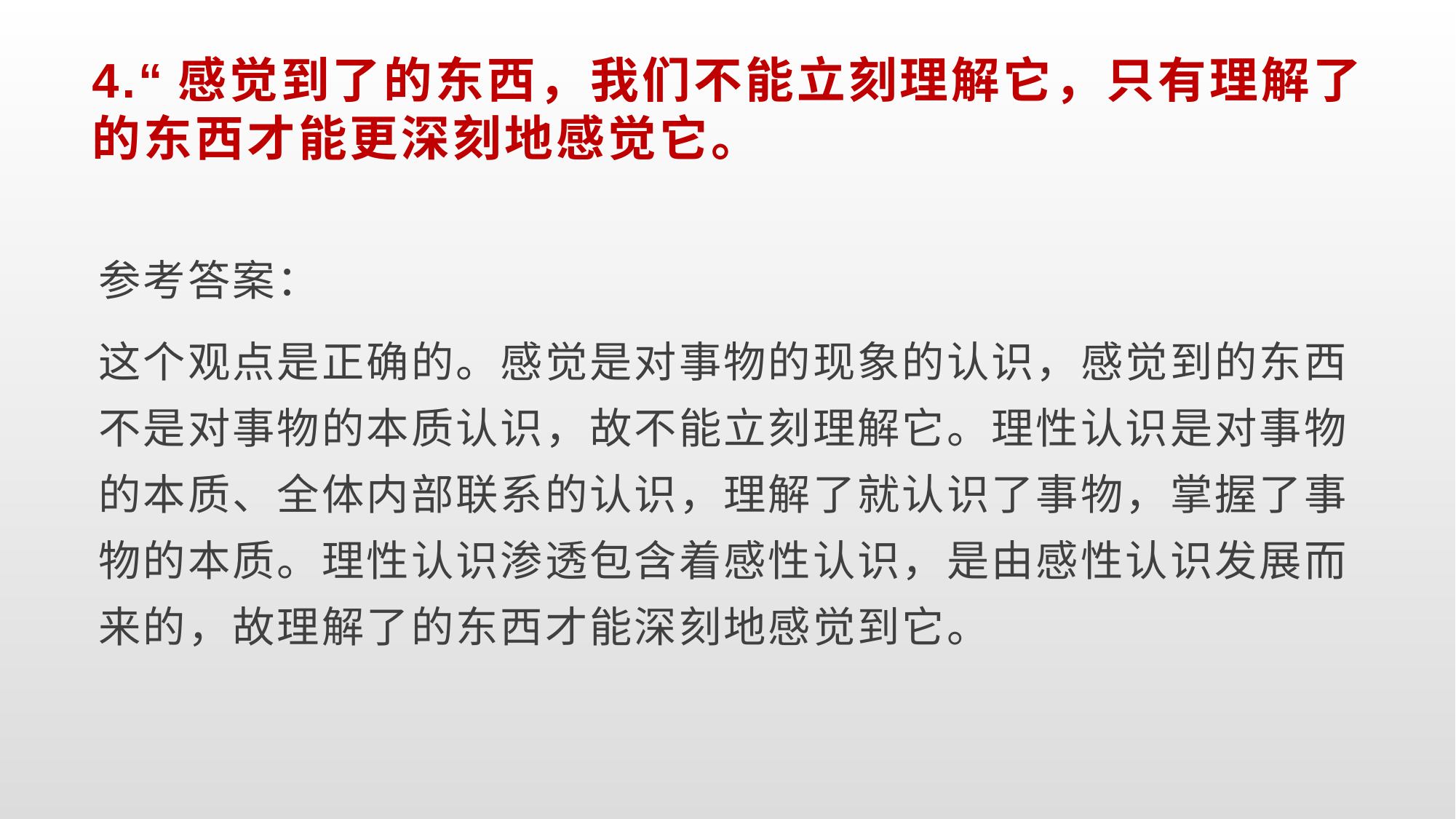

# 4.“感觉到了的东西，我们不能立刻理解它，只有理解了的东西才能更深刻地感觉它。
参考答案：
这个观点是正确的。感觉是对事物的现象的认识，感觉到的东西不是对事物的本质认识，故不能立刻理解它。理性认识是对事物的本质、全体内部联系的认识，理解了就认识了事物，掌握了事物的本质。理性认识渗透包含着感性认识，是由感性认识发展而来的，故理解了的东西才能深刻地感觉到它。